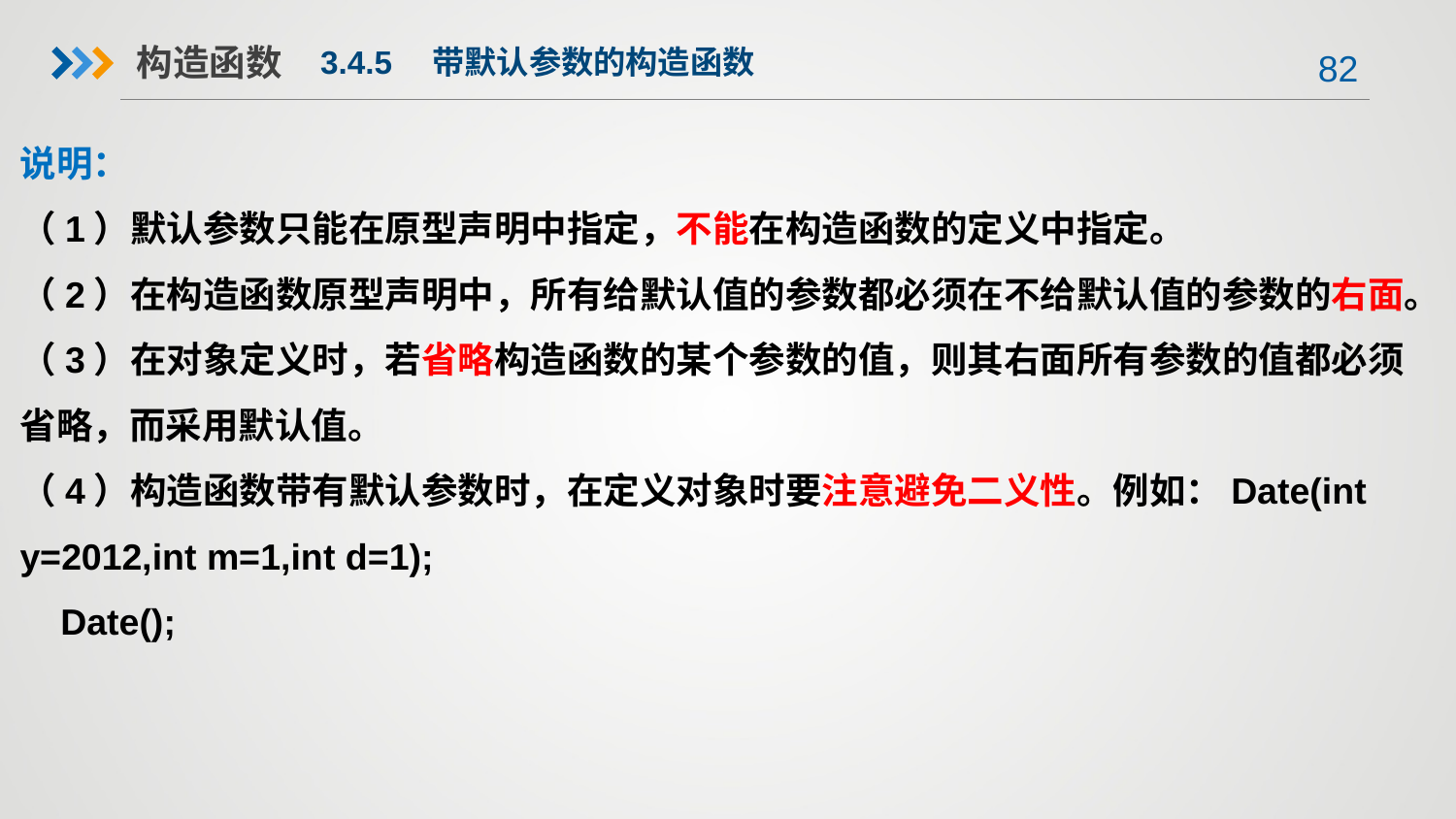

构造函数
3.4.5　带默认参数的构造函数
说明：
（1）默认参数只能在原型声明中指定，不能在构造函数的定义中指定。
（2）在构造函数原型声明中，所有给默认值的参数都必须在不给默认值的参数的右面。
（3）在对象定义时，若省略构造函数的某个参数的值，则其右面所有参数的值都必须省略，而采用默认值。
（4）构造函数带有默认参数时，在定义对象时要注意避免二义性。例如：Date(int y=2012,int m=1,int d=1);
    Date();